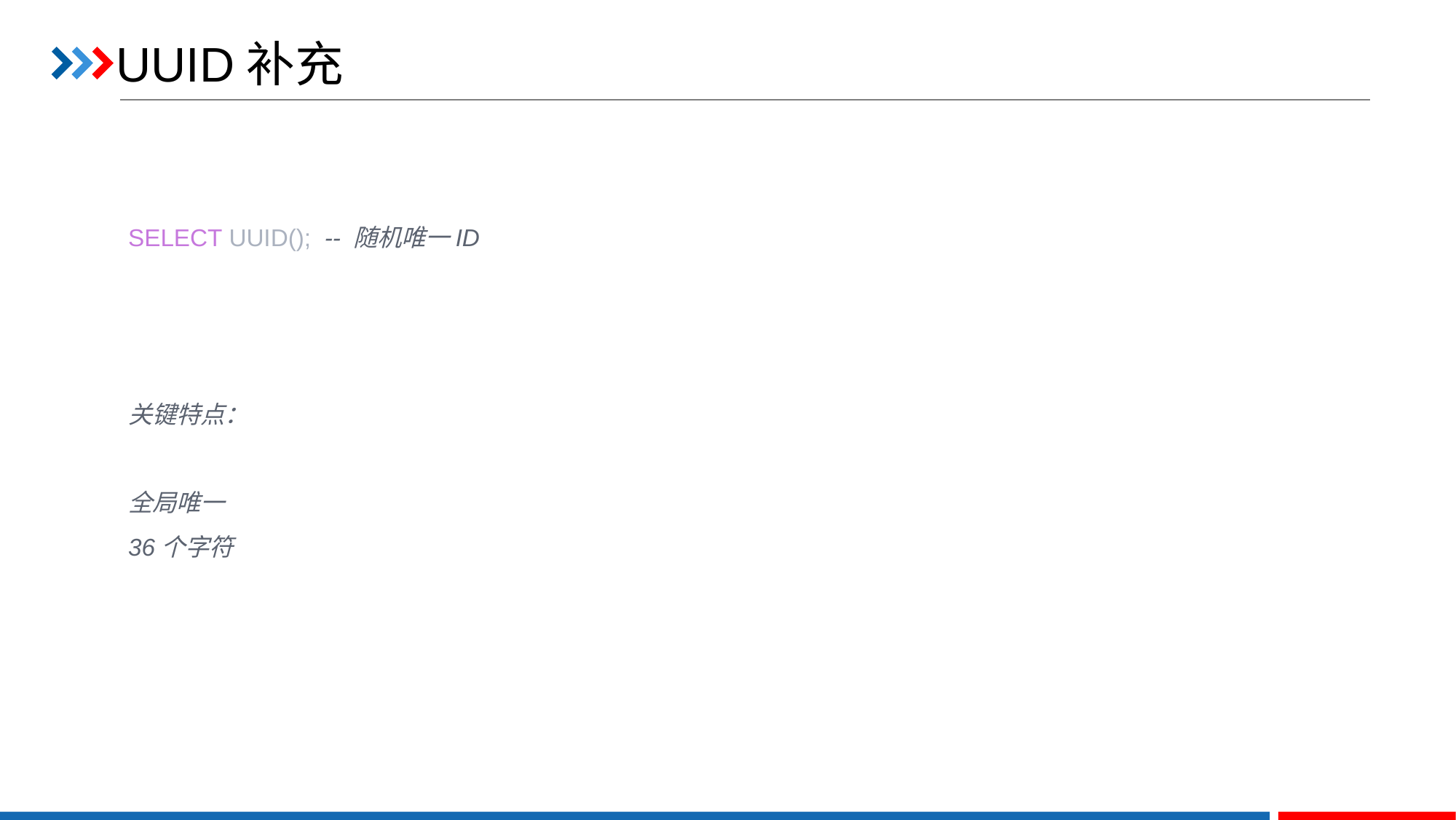

UUID补充
SELECT UUID();  -- 随机唯一ID

关键特点：

全局唯一
36个字符